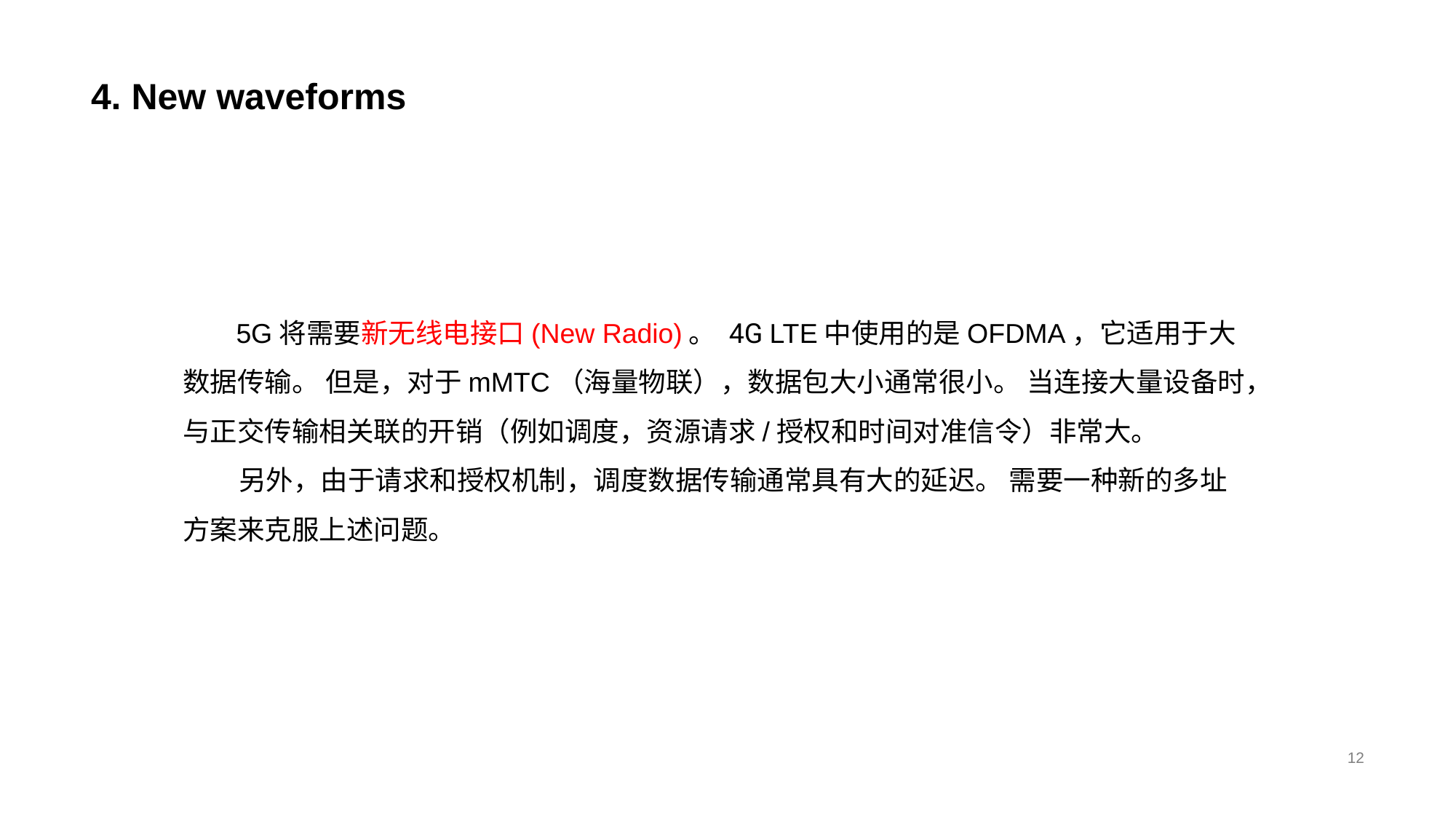

# 4. New waveforms
       5G将需要新无线电接口(New Radio)。 4G LTE中使用的是OFDMA，它适用于大数据传输。 但是，对于mMTC（海量物联），数据包大小通常很小。 当连接大量设备时，与正交传输相关联的开销（例如调度，资源请求/授权和时间对准信令）非常大。
        另外，由于请求和授权机制，调度数据传输通常具有大的延迟。 需要一种新的多址方案来克服上述问题。
12